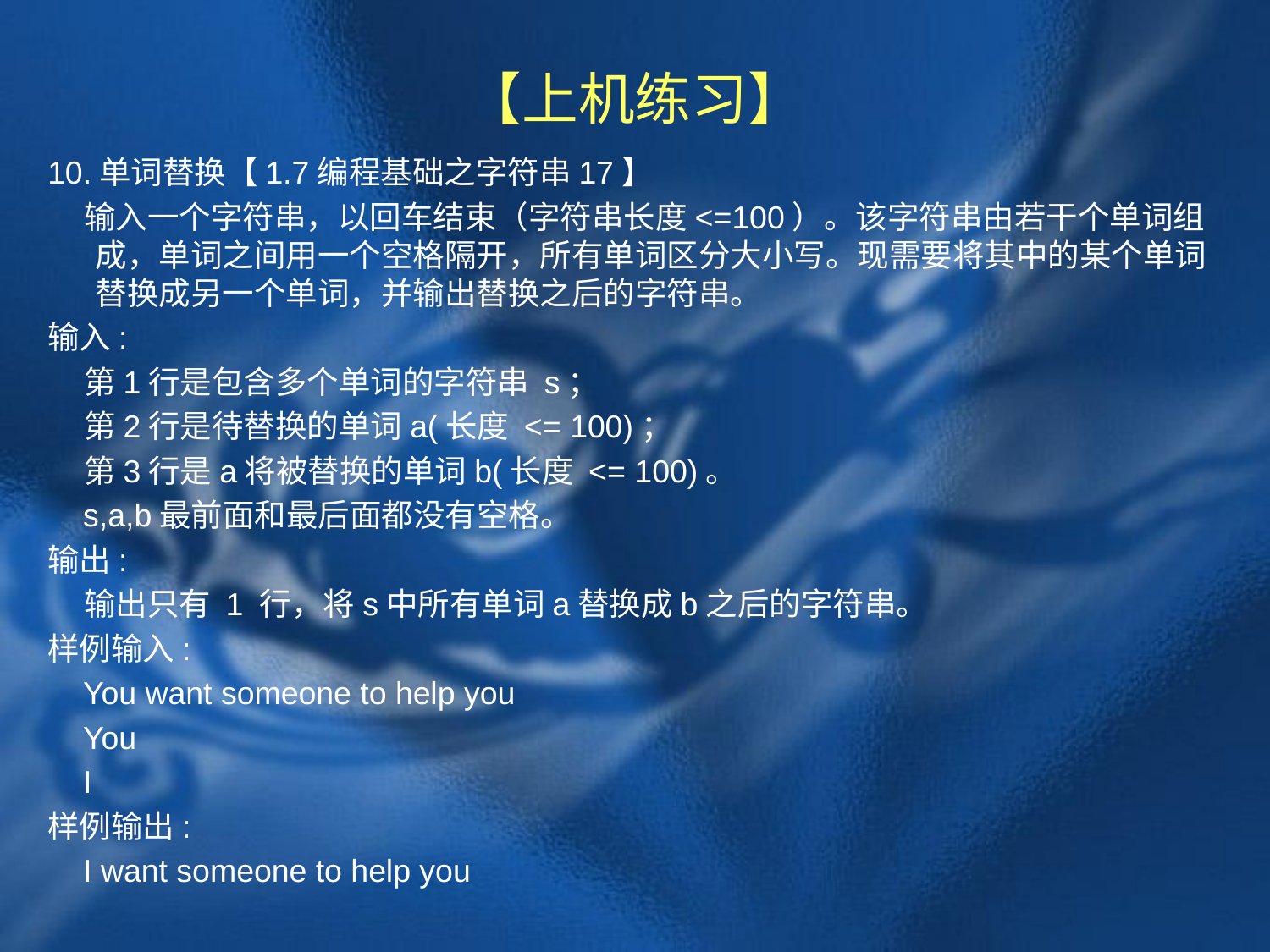

# 【上机练习】
10.单词替换【1.7编程基础之字符串17】
    输入一个字符串，以回车结束（字符串长度<=100）。该字符串由若干个单词组成，单词之间用一个空格隔开，所有单词区分大小写。现需要将其中的某个单词替换成另一个单词，并输出替换之后的字符串。
输入:
    第1行是包含多个单词的字符串 s；
    第2行是待替换的单词a(长度 <= 100)；
    第3行是a将被替换的单词b(长度 <= 100)。
    s,a,b最前面和最后面都没有空格。
输出:
    输出只有 1 行，将s中所有单词a替换成b之后的字符串。
样例输入:
    You want someone to help you
    You
    I
样例输出:
    I want someone to help you